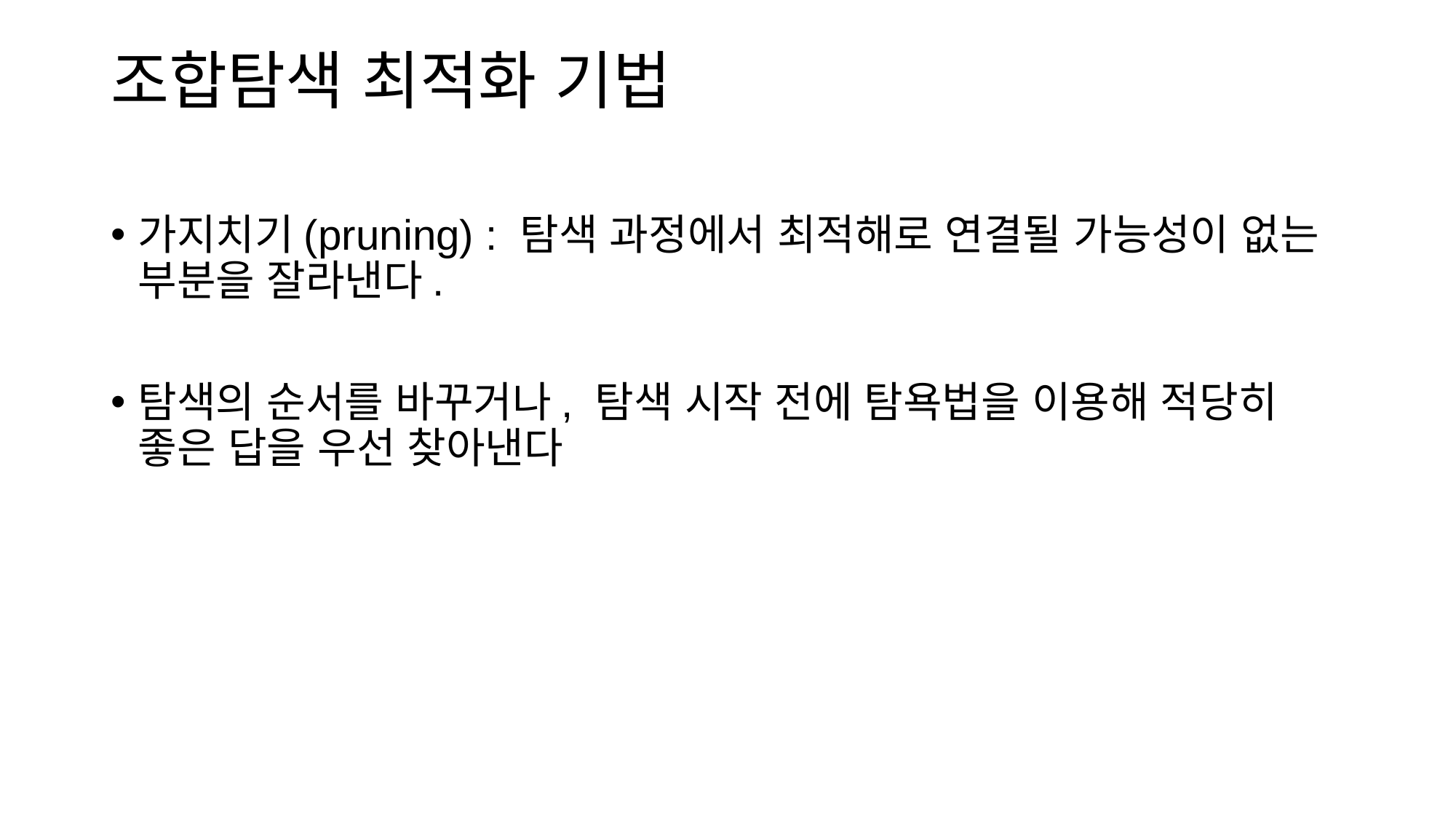

# 조합탐색 최적화 기법

가지치기(pruning) : 탐색 과정에서 최적해로 연결될 가능성이 없는 부분을 잘라낸다.

탐색의 순서를 바꾸거나, 탐색 시작 전에 탐욕법을 이용해 적당히 좋은 답을 우선 찾아낸다